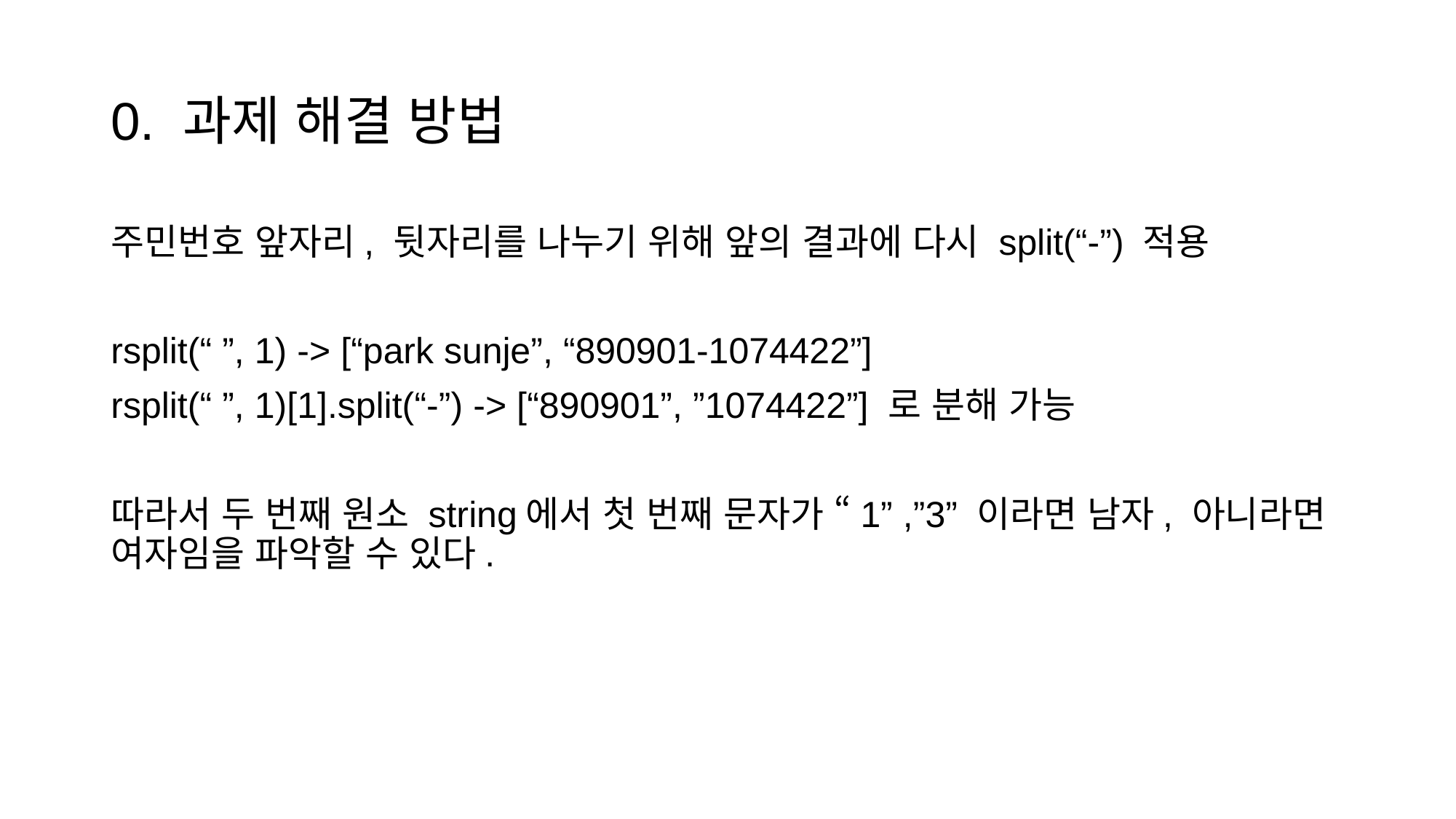

# 0. 과제 해결 방법
주민번호 앞자리, 뒷자리를 나누기 위해 앞의 결과에 다시 split(“-”) 적용

rsplit(“ ”, 1) -> [“park sunje”, “890901-1074422”]
rsplit(“ ”, 1)[1].split(“-”) -> [“890901”, ”1074422”] 로 분해 가능

따라서 두 번째 원소 string에서 첫 번째 문자가 “1” ,”3” 이라면 남자, 아니라면 여자임을 파악할 수 있다.